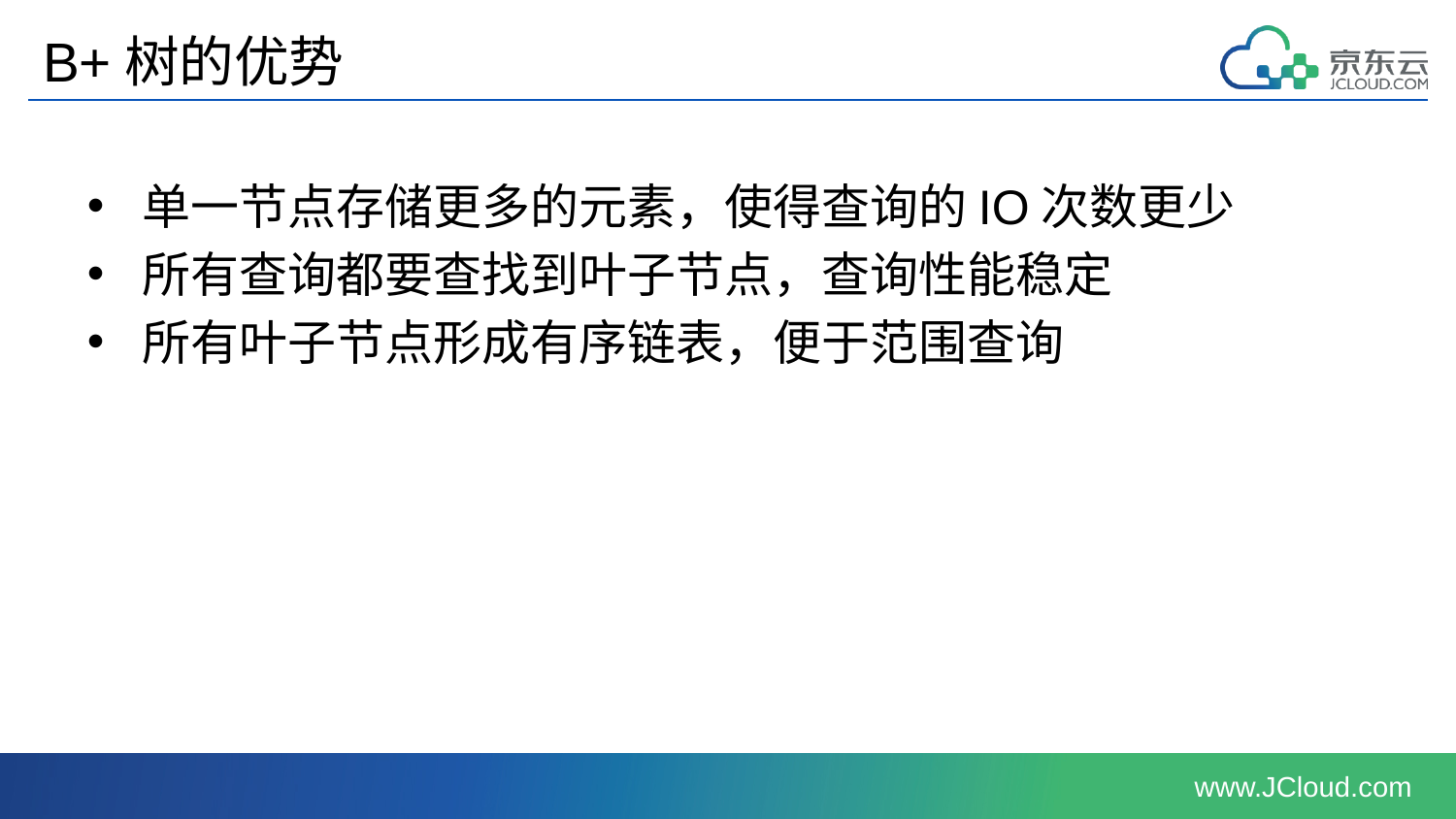

# B+树的优势
单一节点存储更多的元素，使得查询的IO次数更少
所有查询都要查找到叶子节点，查询性能稳定
所有叶子节点形成有序链表，便于范围查询